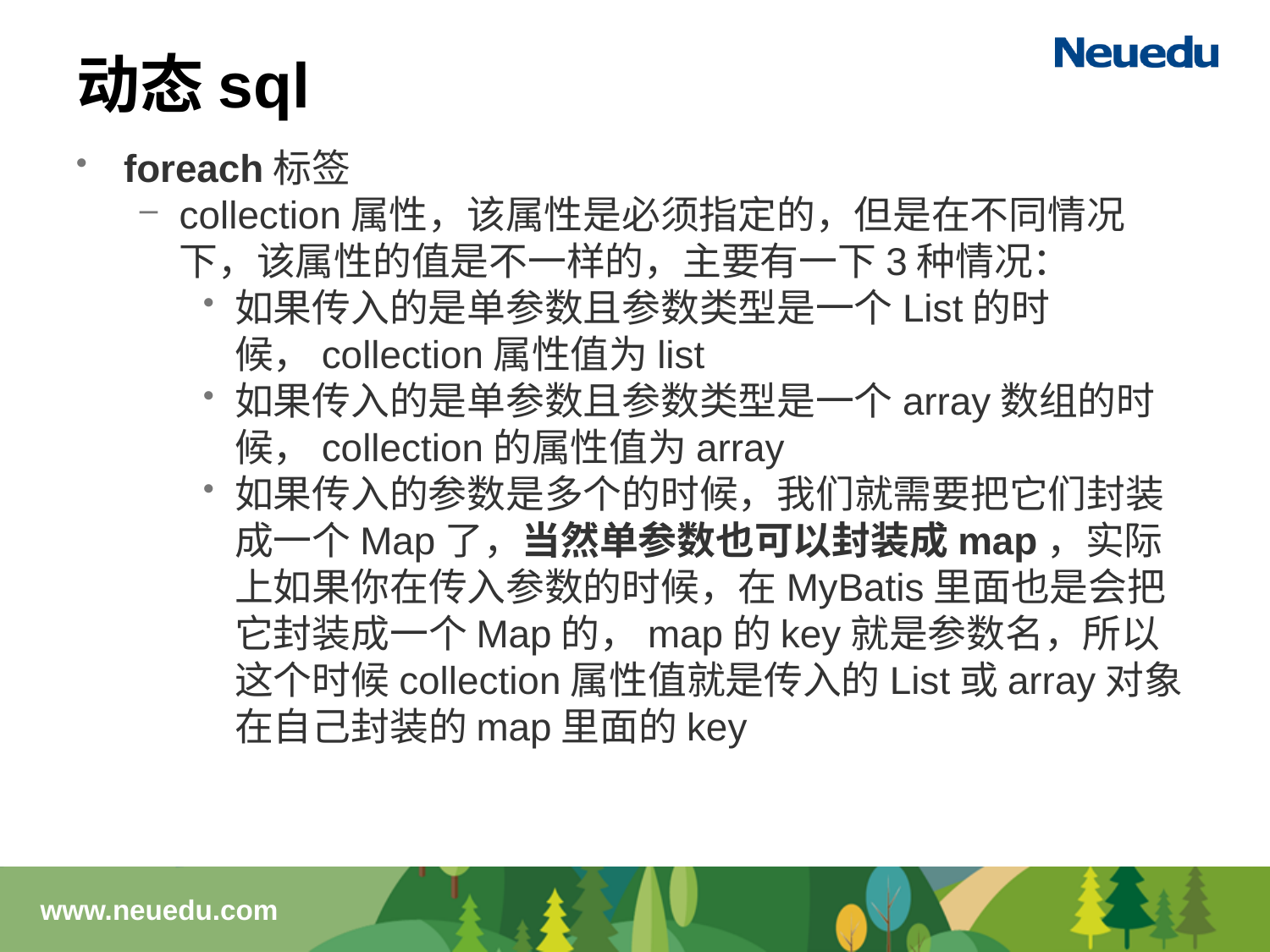

# 动态sql
foreach标签
collection属性，该属性是必须指定的，但是在不同情况 下，该属性的值是不一样的，主要有一下3种情况：
如果传入的是单参数且参数类型是一个List的时候，collection属性值为list
如果传入的是单参数且参数类型是一个array数组的时候，collection的属性值为array
如果传入的参数是多个的时候，我们就需要把它们封装成一个Map了，当然单参数也可以封装成map，实际上如果你在传入参数的时候，在MyBatis里面也是会把它封装成一个Map的，map的key就是参数名，所以这个时候collection属性值就是传入的List或array对象在自己封装的map里面的key